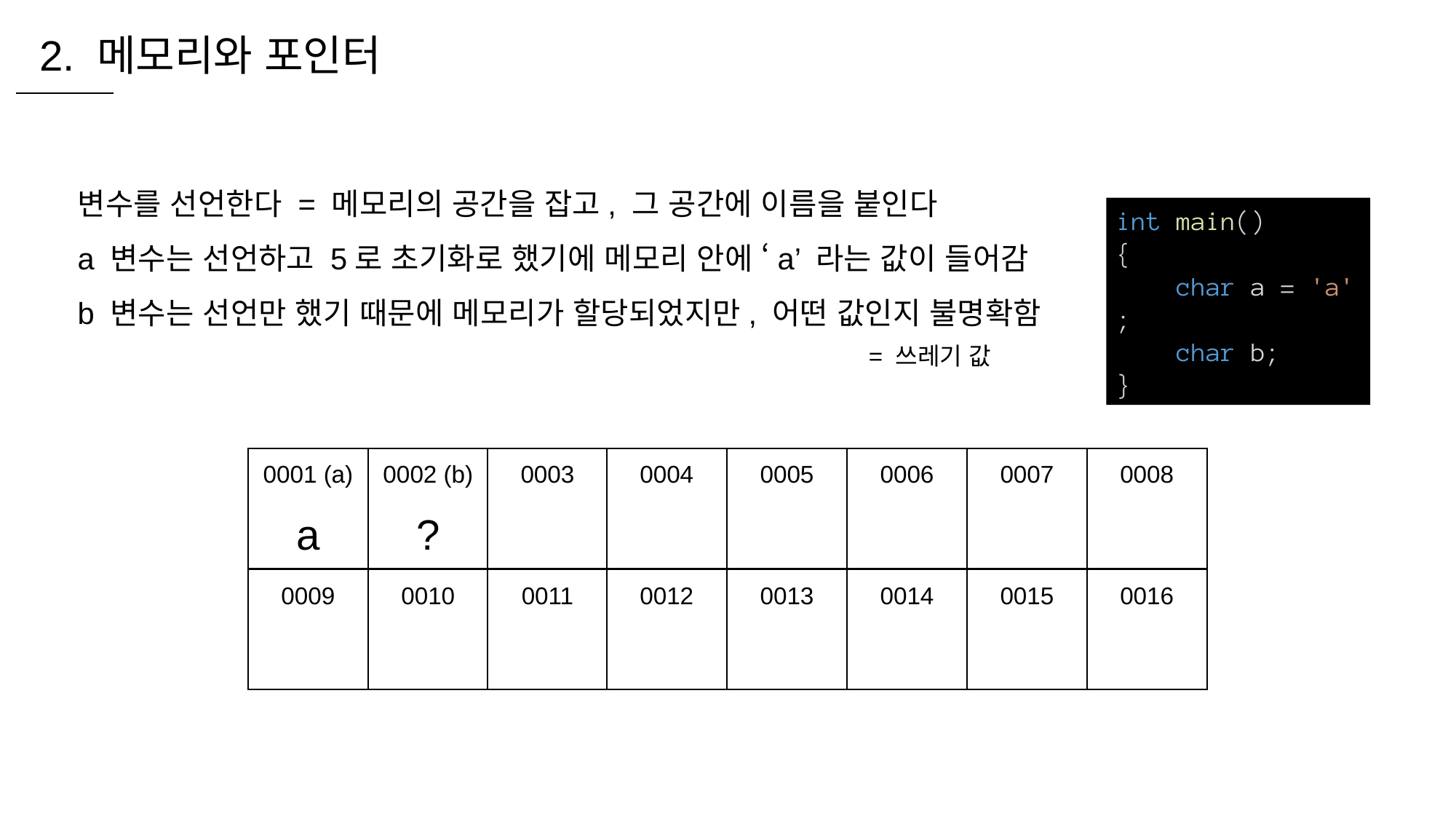

2. 메모리와 포인터
변수를 선언한다 = 메모리의 공간을 잡고, 그 공간에 이름을 붙인다
a 변수는 선언하고 5로 초기화로 했기에 메모리 안에 ‘a’ 라는 값이 들어감
b 변수는 선언만 했기 때문에 메모리가 할당되었지만, 어떤 값인지 불명확함
int main()
{
    char a = 'a';
    char b;
}
= 쓰레기 값
0001 (a)

a
0002 (b)

?
0003

a
0004

a
0005

a
0006

a
0007

a
0008

a
0009

5
0010

?
0011

a
0012

a
0013

a
0014

a
0015

a
0016

a